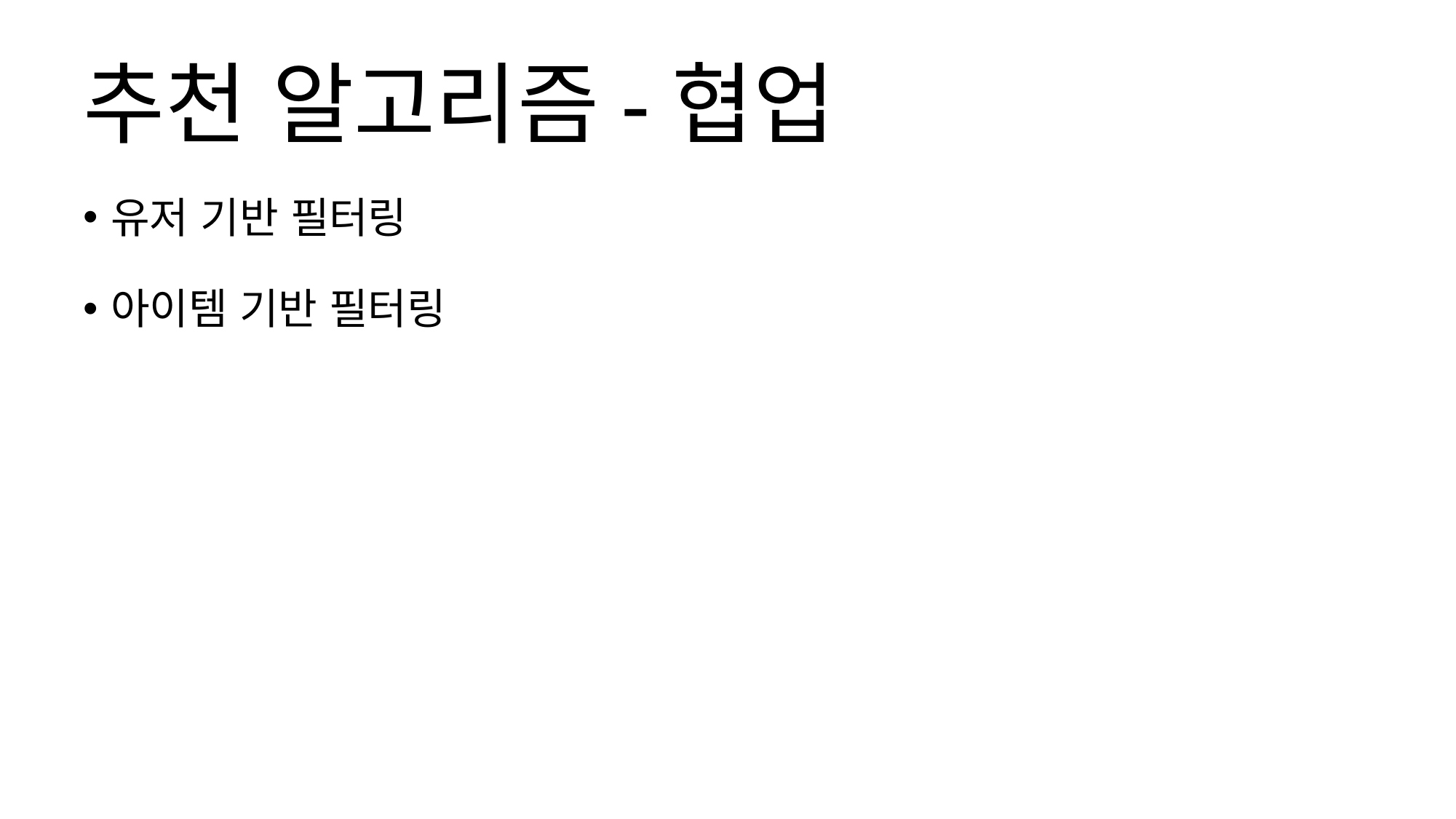

# 추천 알고리즘-협업
유저 기반 필터링

아이템 기반 필터링